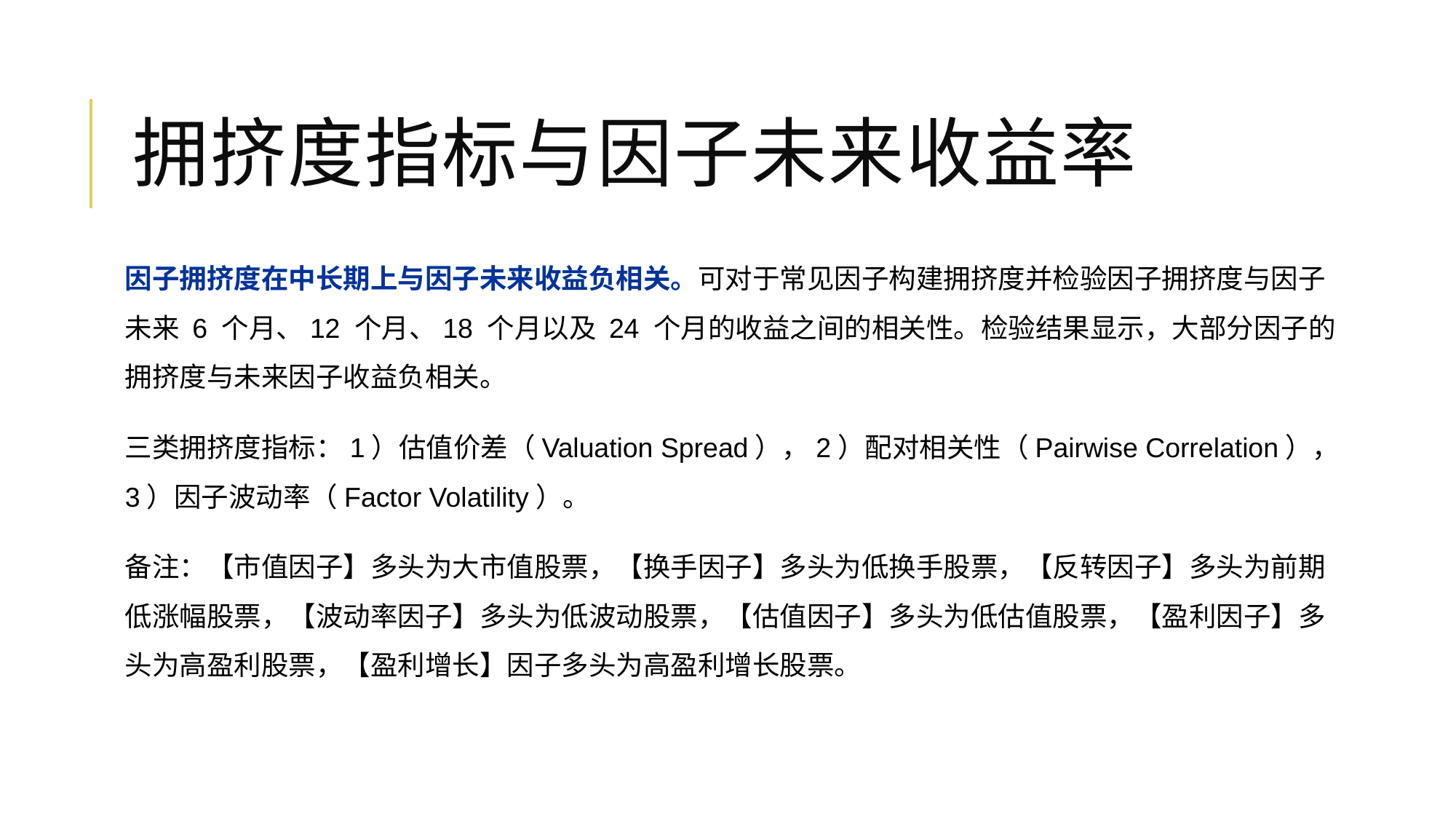

# 拥挤度指标与因子未来收益率
因子拥挤度在中长期上与因子未来收益负相关。可对于常见因子构建拥挤度并检验因子拥挤度与因子未来 6 个月、12 个月、18 个月以及 24 个月的收益之间的相关性。检验结果显示，大部分因子的拥挤度与未来因子收益负相关。
三类拥挤度指标：1）估值价差（Valuation Spread），2）配对相关性（Pairwise Correlation），3）因子波动率（Factor Volatility）。
备注：【市值因子】多头为大市值股票，【换手因子】多头为低换手股票，【反转因子】多头为前期低涨幅股票，【波动率因子】多头为低波动股票，【估值因子】多头为低估值股票，【盈利因子】多头为高盈利股票，【盈利增长】因子多头为高盈利增长股票。